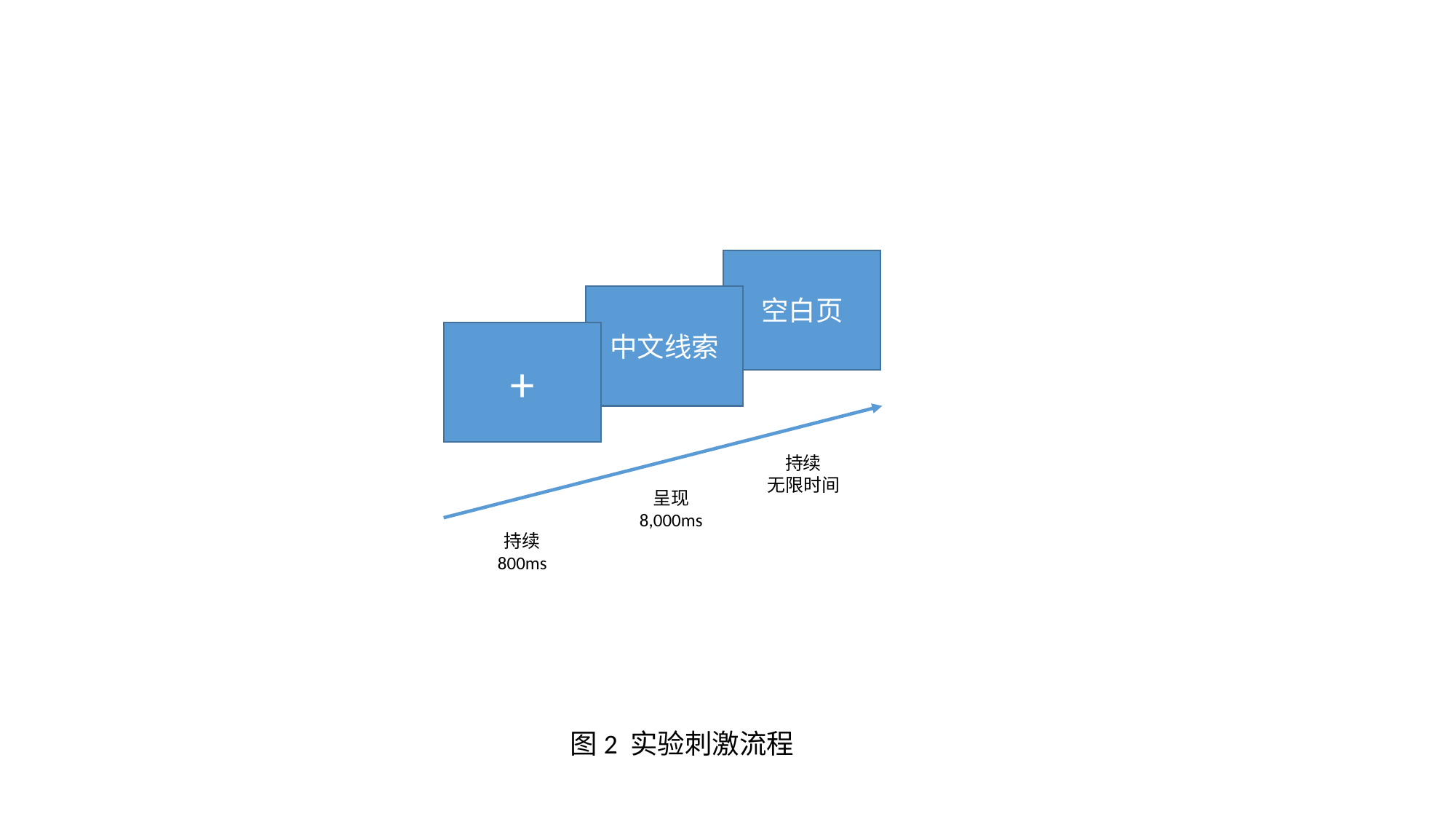

空白页
中文线索
+
持续
无限时间
呈现
8,000ms
持续
800ms
图2 实验刺激流程